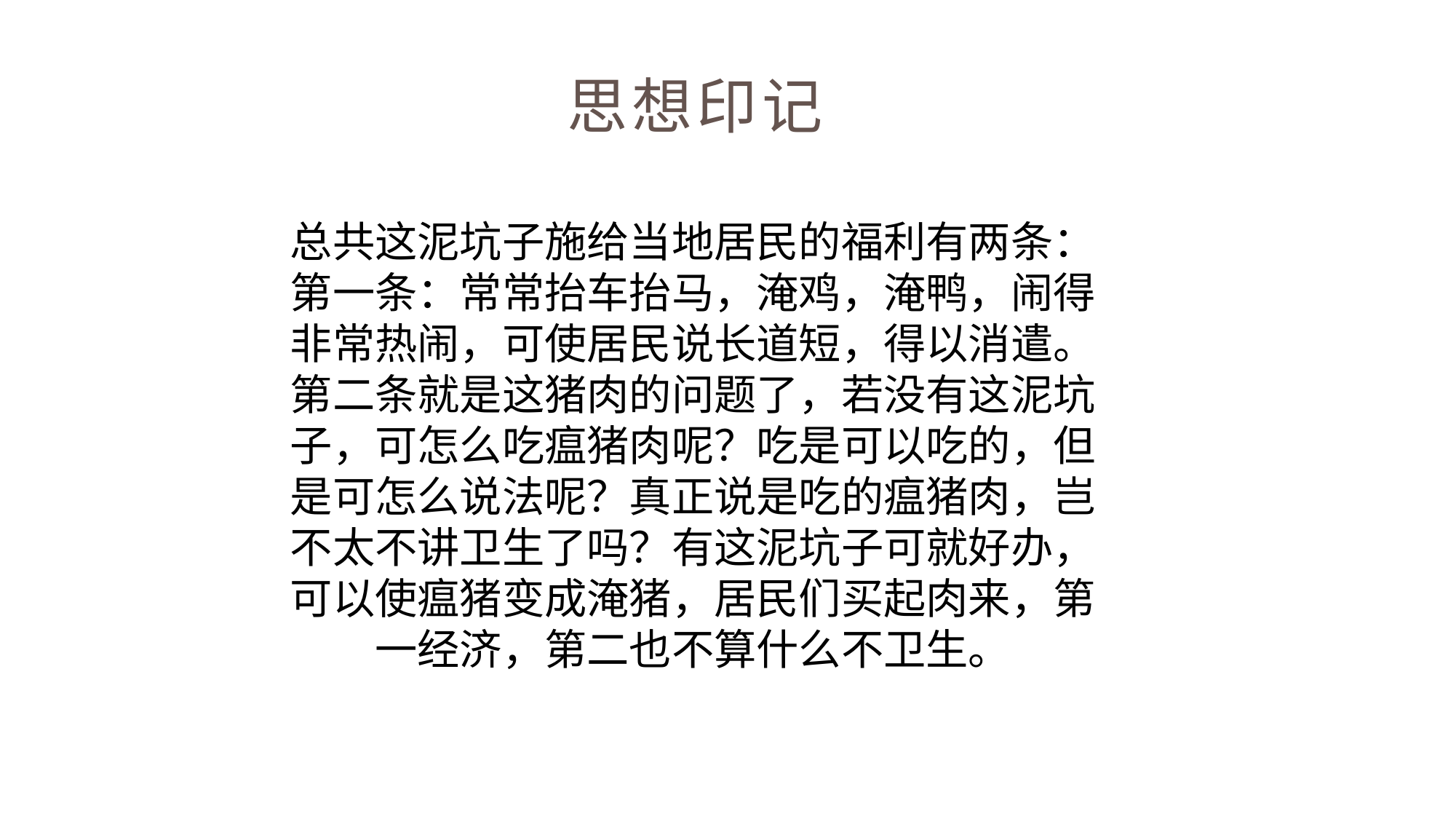

思想印记
总共这泥坑子施给当地居民的福利有两条：第一条：常常抬车抬马，淹鸡，淹鸭，闹得非常热闹，可使居民说长道短，得以消遣。第二条就是这猪肉的问题了，若没有这泥坑子，可怎么吃瘟猪肉呢？吃是可以吃的，但是可怎么说法呢？真正说是吃的瘟猪肉，岂不太不讲卫生了吗？有这泥坑子可就好办，可以使瘟猪变成淹猪，居民们买起肉来，第一经济，第二也不算什么不卫生。

没有图片
C